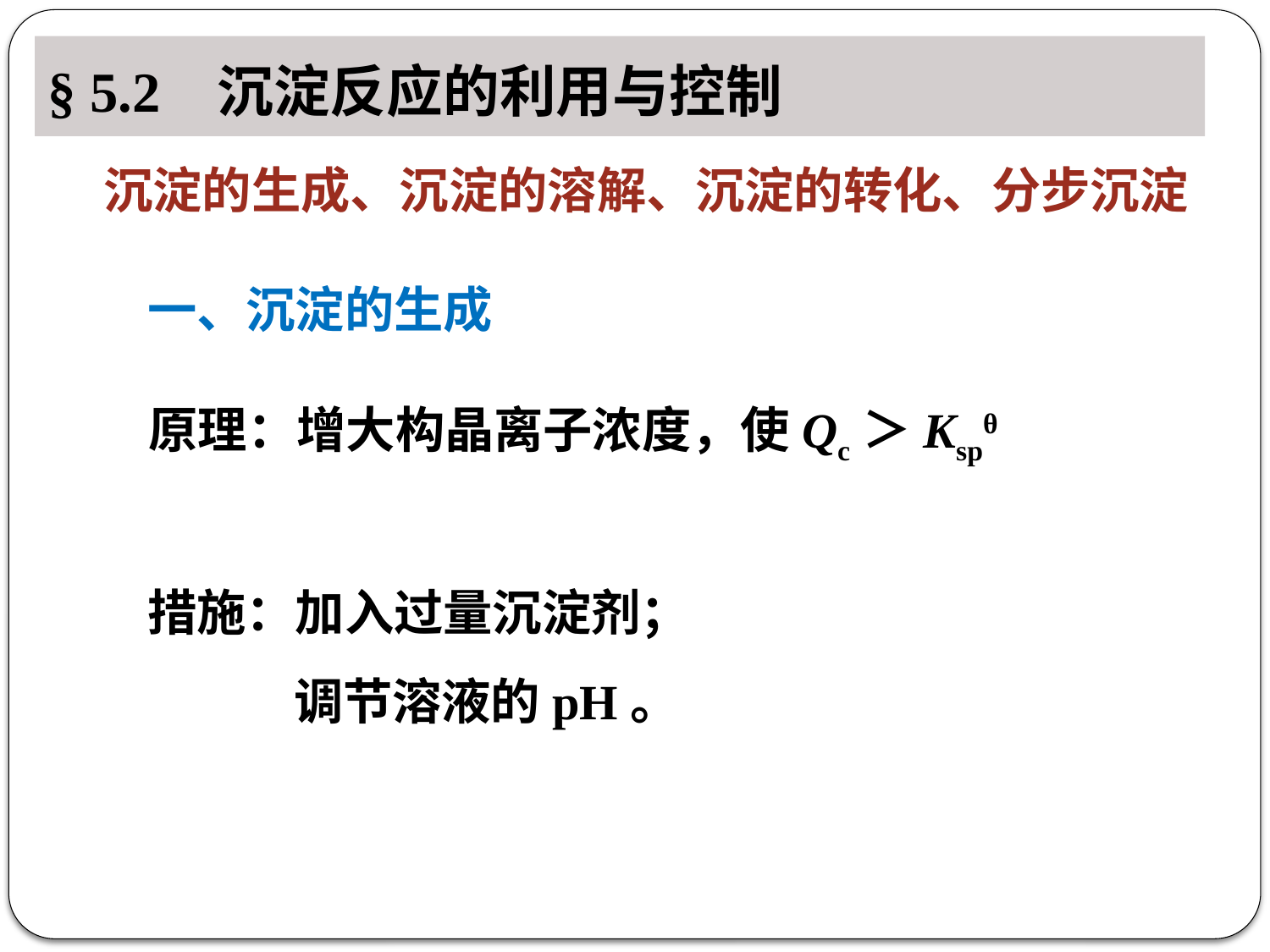

# § 5.2   沉淀反应的利用与控制
沉淀的生成、沉淀的溶解、沉淀的转化、分步沉淀
一、沉淀的生成
原理：增大构晶离子浓度，使Qc＞Kspθ

措施：加入过量沉淀剂；
            调节溶液的pH。